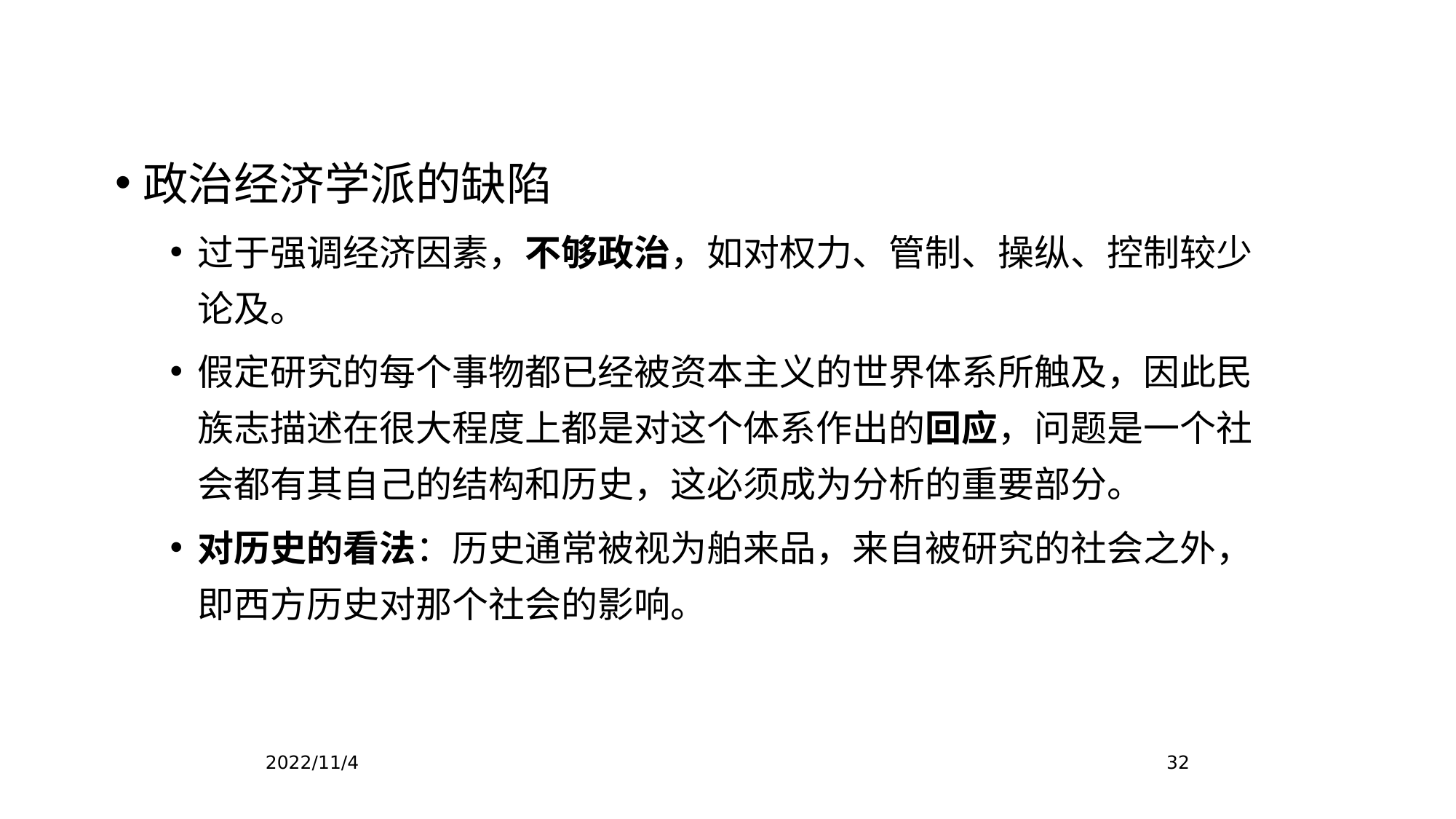

政治经济学派的缺陷
过于强调经济因素，不够政治，如对权力、管制、操纵、控制较少论及。
假定研究的每个事物都已经被资本主义的世界体系所触及，因此民族志描述在很大程度上都是对这个体系作出的回应，问题是一个社会都有其自己的结构和历史，这必须成为分析的重要部分。
对历史的看法：历史通常被视为舶来品，来自被研究的社会之外，即西方历史对那个社会的影响。

2022/11/4
32